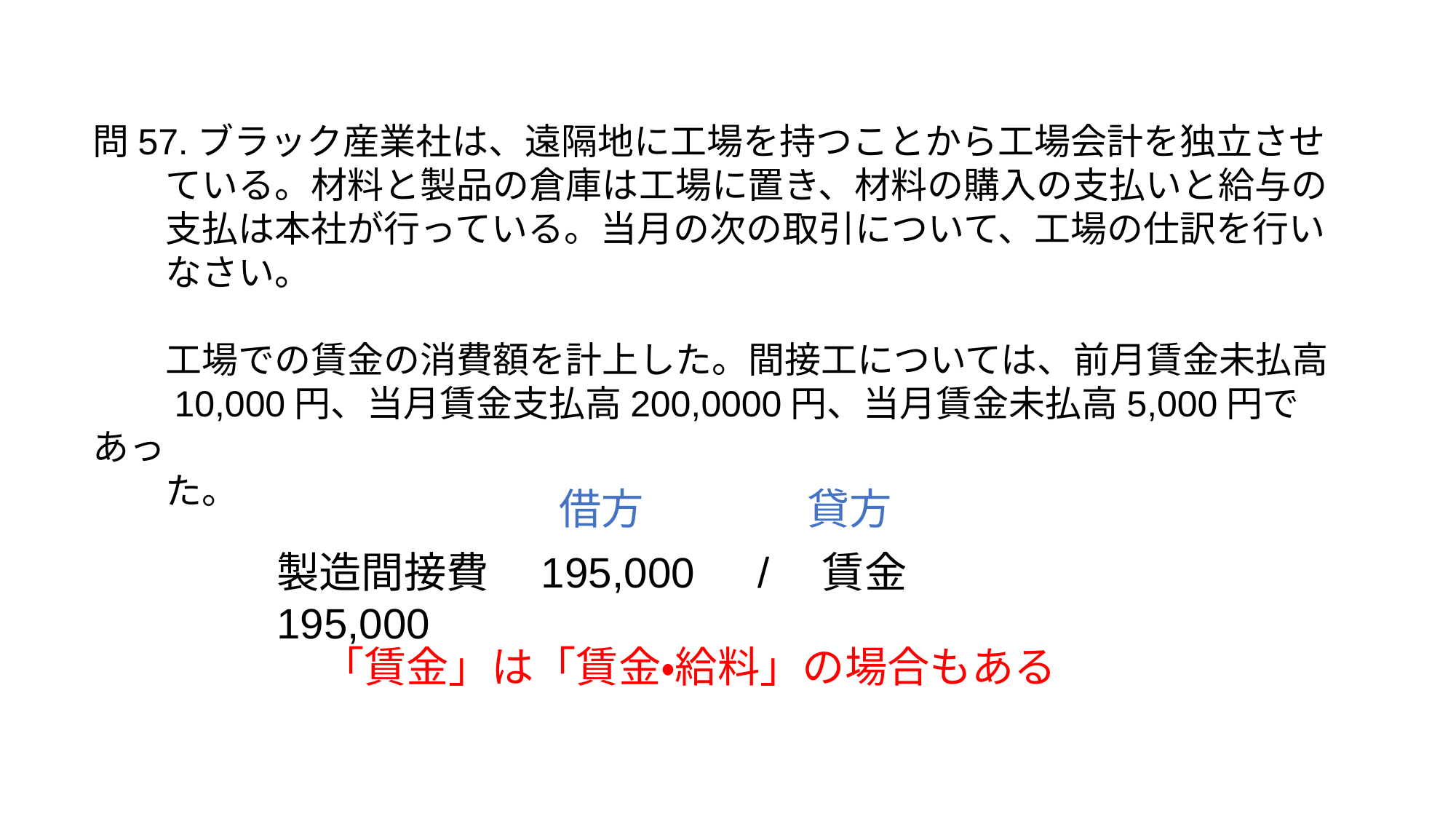

問57.ブラック産業社は、遠隔地に工場を持つことから工場会計を独立させ
　　ている。材料と製品の倉庫は工場に置き、材料の購入の支払いと給与の
　　支払は本社が行っている。当月の次の取引について、工場の仕訳を行い
　　なさい。

　　工場での賃金の消費額を計上した。間接工については、前月賃金未払高
　　10,000円、当月賃金支払高200,0000円、当月賃金未払高5,000円であっ
　　た。
借方
貸方
製造間接費　195,000　/　賃金　195,000
「賃金」は「賃金・給料」の場合もある